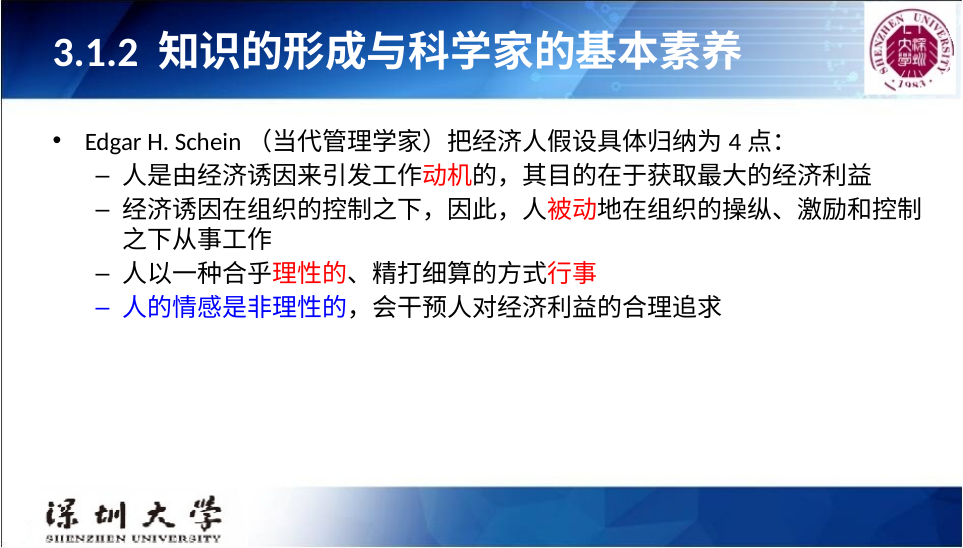

# 3.1.2 知识的形成与科学家的基本素养
Edgar H. Schein（当代管理学家）把经济人假设具体归纳为4点：
人是由经济诱因来引发工作动机的，其目的在于获取最大的经济利益
经济诱因在组织的控制之下，因此，人被动地在组织的操纵、激励和控制之下从事工作
人以一种合乎理性的、精打细算的方式行事
人的情感是非理性的，会干预人对经济利益的合理追求
97